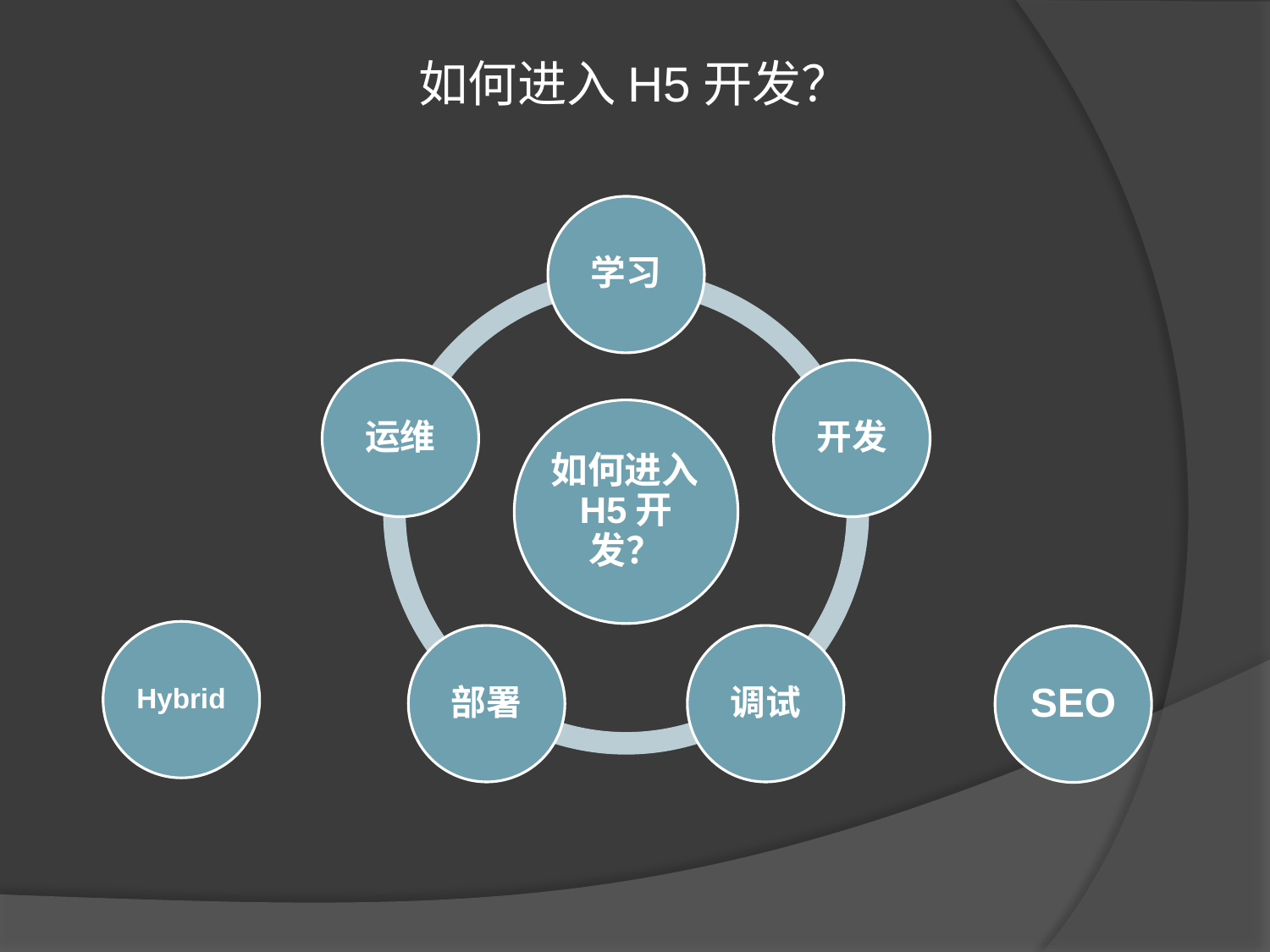

如何进入H5开发？
如何进入H5开发？
学习
开发
调试
部署
运维

Hybrid

SEO